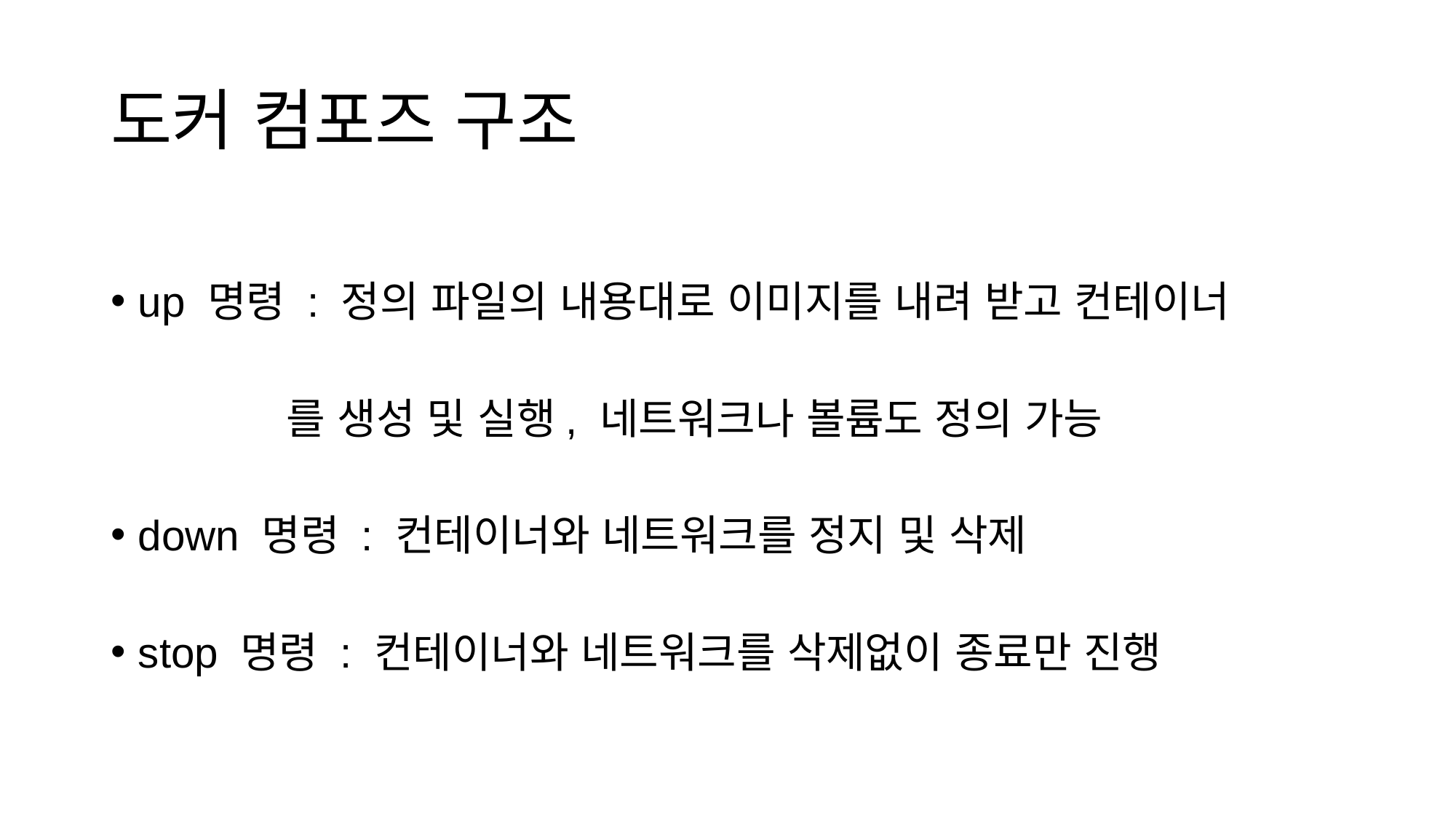

# 도커 컴포즈 구조
up 명령 : 정의 파일의 내용대로 이미지를 내려 받고 컨테이너
              를 생성 및 실행, 네트워크나 볼륨도 정의 가능
down 명령 : 컨테이너와 네트워크를 정지 및 삭제
stop 명령 : 컨테이너와 네트워크를 삭제없이 종료만 진행